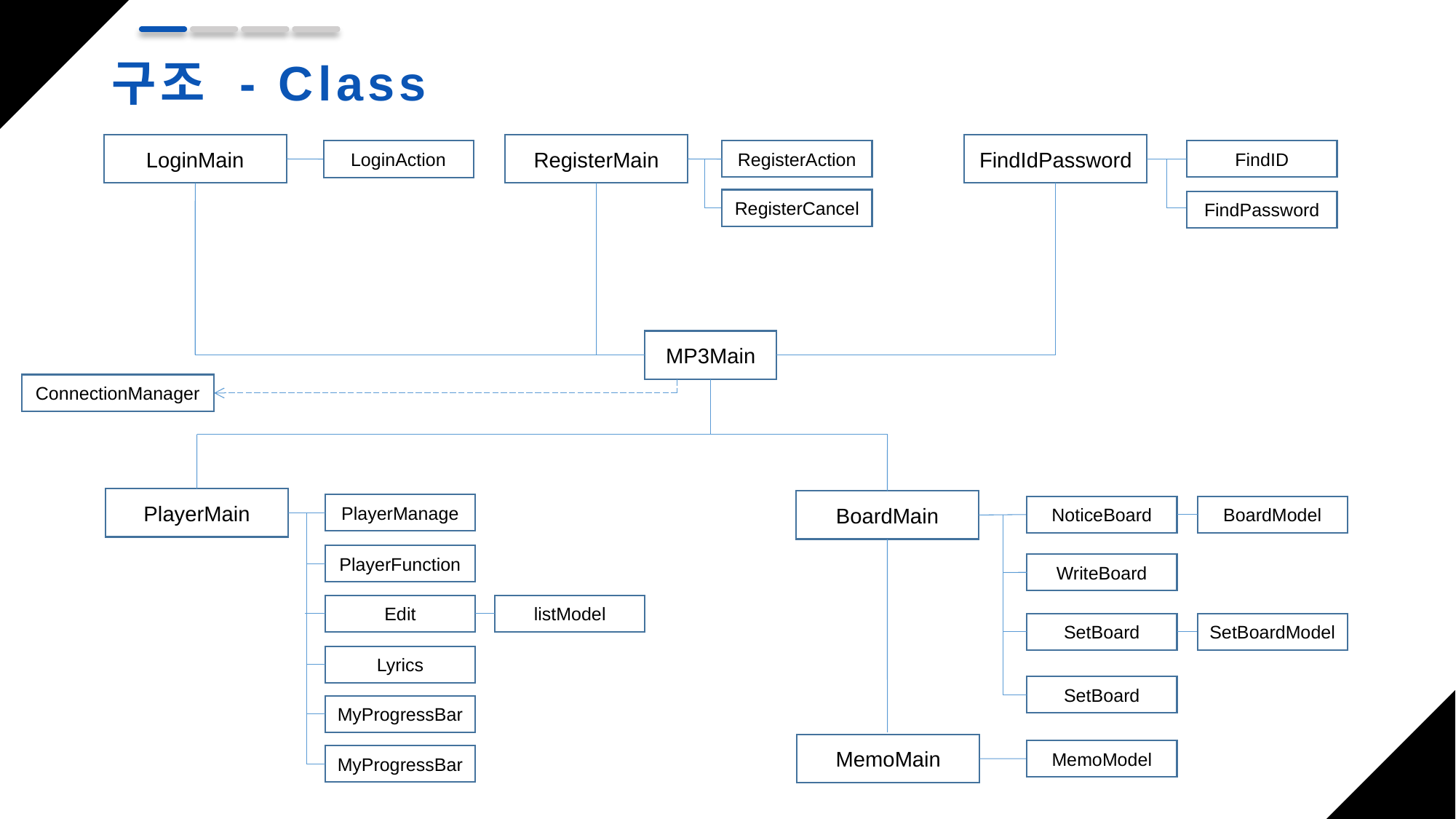

구조 - Class
LoginMain
RegisterMain
FindIdPassword
RegisterAction
FindID
LoginAction
RegisterCancel
FindPassword
MP3Main
ConnectionManager
PlayerMain
BoardMain
PlayerManage
NoticeBoard
BoardModel
PlayerFunction
WriteBoard
Edit
listModel
SetBoard
SetBoardModel
Lyrics
SetBoard
MyProgressBar
MemoMain
MemoModel
MyProgressBar